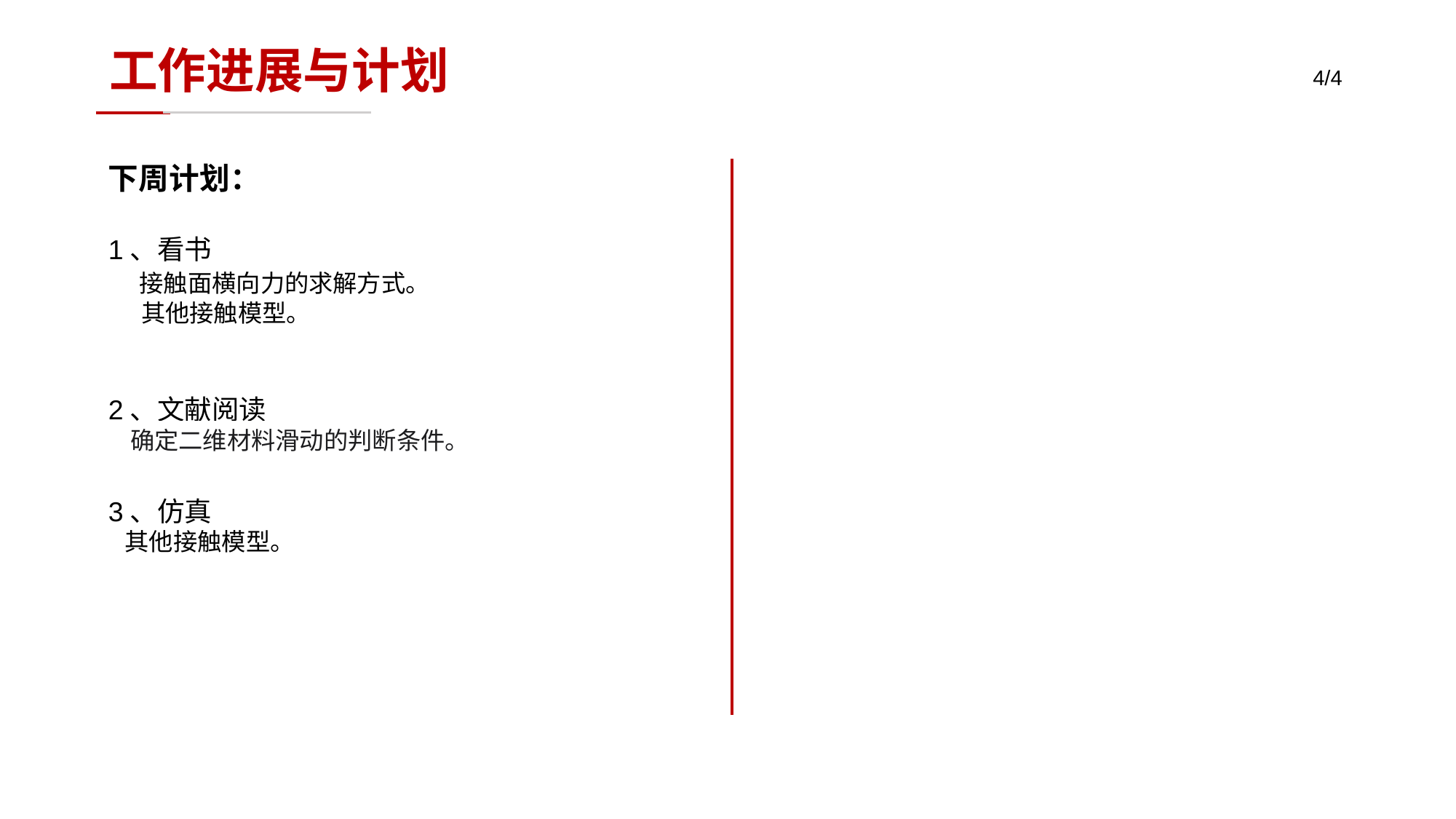

工作进展与计划
4/4
下周计划：

1、看书
    接触面横向力的求解方式。
     其他接触模型。

2、文献阅读
   确定二维材料滑动的判断条件。

3、仿真
  其他接触模型。